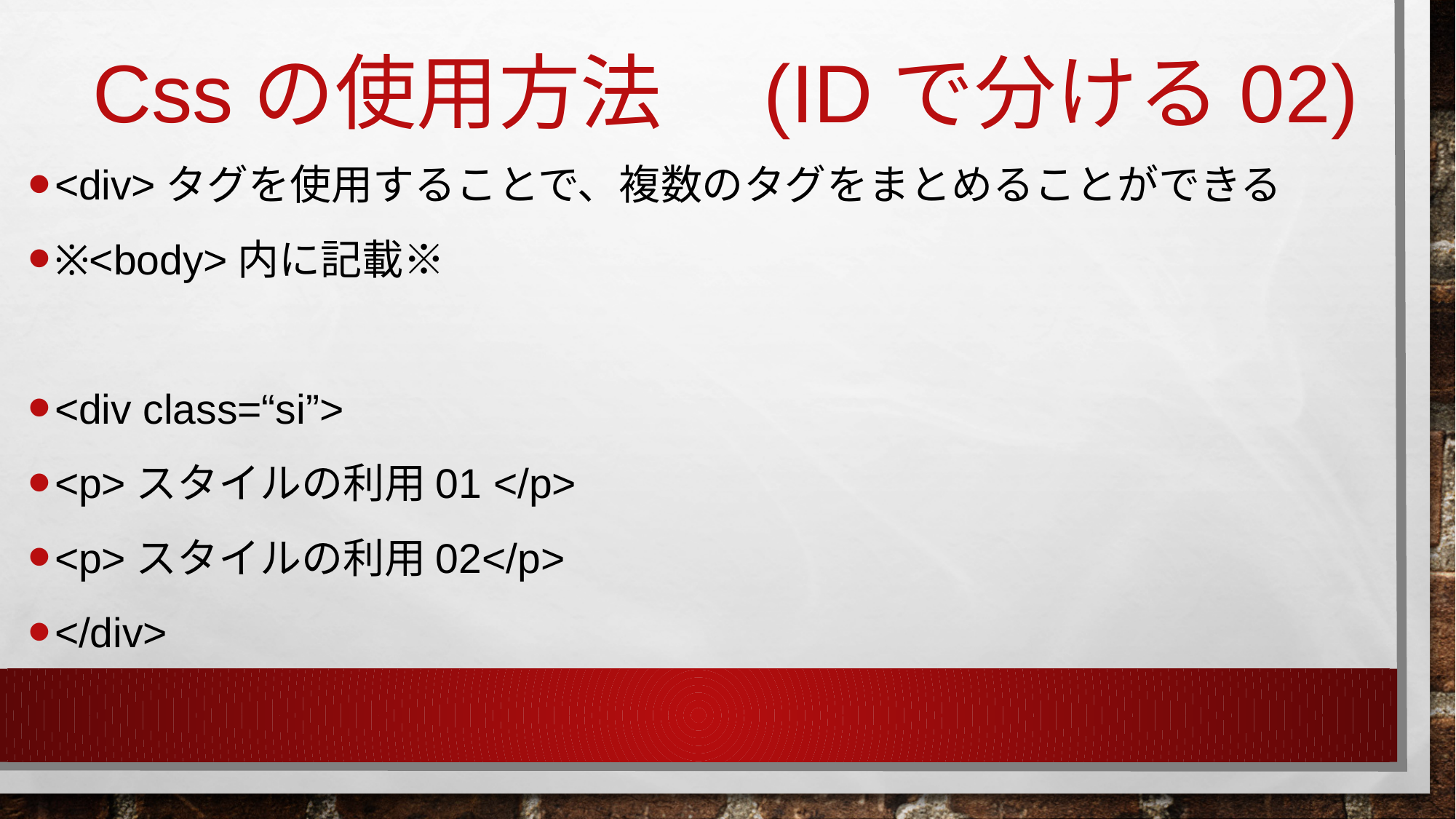

# Cssの使用方法　(IDで分ける02)
<div>タグを使用することで、複数のタグをまとめることができる
※<body>内に記載※

<div class=“si”>
<p>スタイルの利用01 </p>
<p>スタイルの利用02</p>
</div>